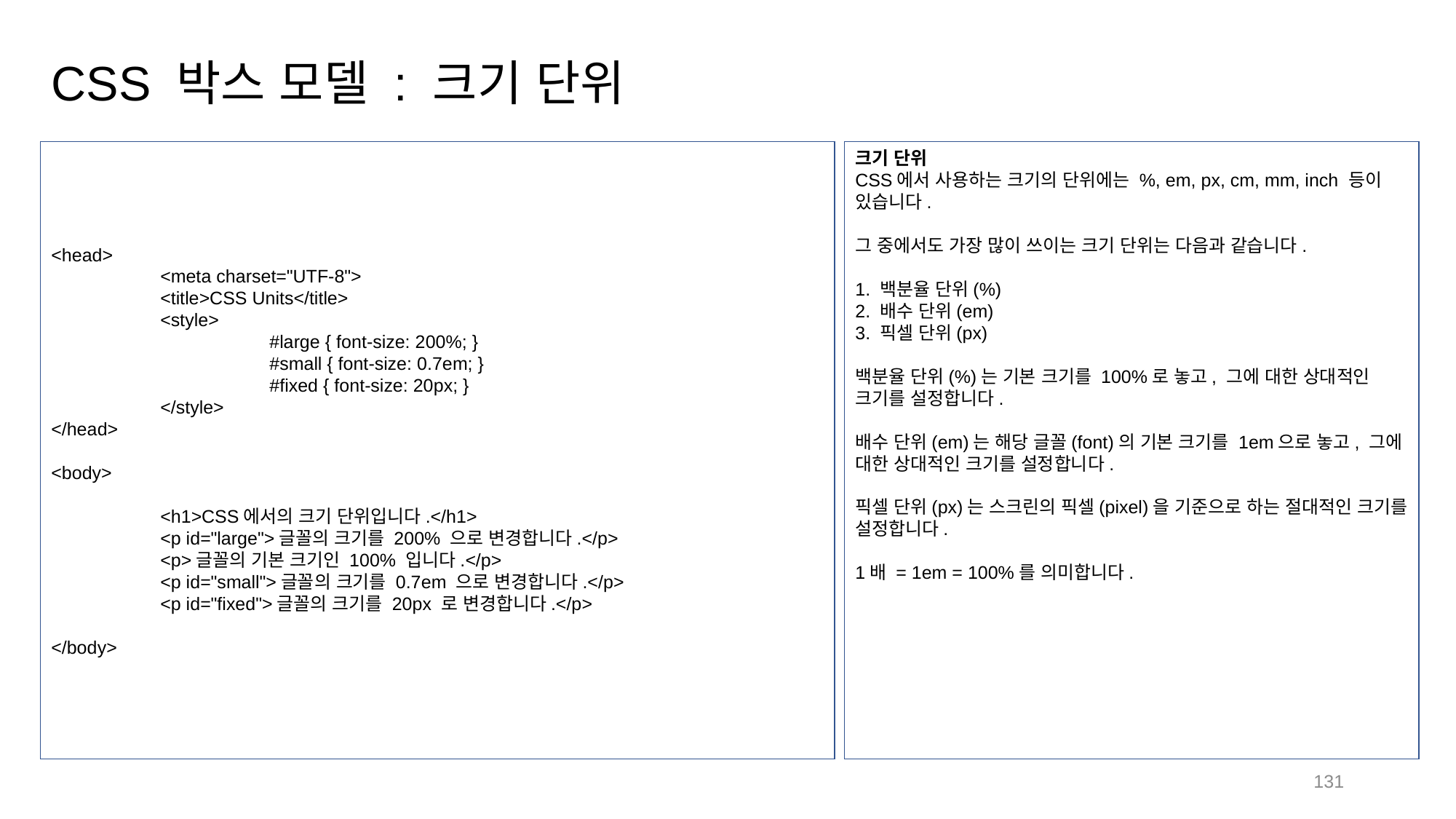

# CSS 박스 모델 : 크기 단위
<head>
	<meta charset="UTF-8">
	<title>CSS Units</title>
	<style>
		#large { font-size: 200%; }
		#small { font-size: 0.7em; }
		#fixed { font-size: 20px; }
	</style>
</head>

<body>

	<h1>CSS에서의 크기 단위입니다.</h1>
	<p id="large">글꼴의 크기를 200% 으로 변경합니다.</p>
	<p>글꼴의 기본 크기인 100% 입니다.</p>
	<p id="small">글꼴의 크기를 0.7em 으로 변경합니다.</p>
	<p id="fixed">글꼴의 크기를 20px 로 변경합니다.</p>

</body>
크기 단위
CSS에서 사용하는 크기의 단위에는 %, em, px, cm, mm, inch 등이 있습니다.
그 중에서도 가장 많이 쓰이는 크기 단위는 다음과 같습니다.

1. 백분율 단위(%)
2. 배수 단위(em)
3. 픽셀 단위(px)

백분율 단위(%)는 기본 크기를 100%로 놓고, 그에 대한 상대적인 크기를 설정합니다.

배수 단위(em)는 해당 글꼴(font)의 기본 크기를 1em으로 놓고, 그에 대한 상대적인 크기를 설정합니다.

픽셀 단위(px)는 스크린의 픽셀(pixel)을 기준으로 하는 절대적인 크기를 설정합니다.

1배 = 1em = 100%를 의미합니다.
131